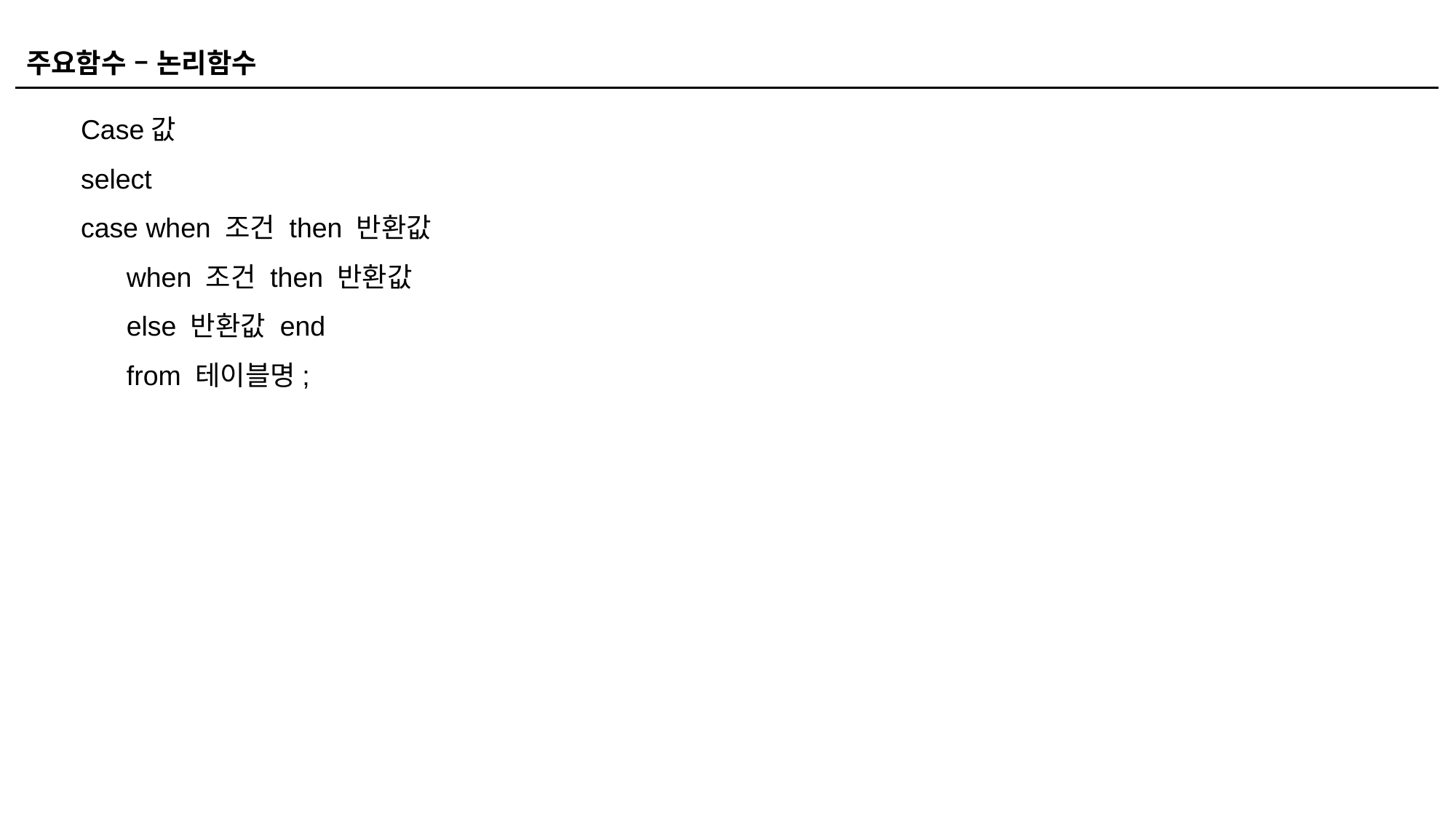

주요함수 – 논리함수
Case값
select
case when 조건 then 반환값
      when 조건 then 반환값
      else 반환값 end
      from 테이블명;